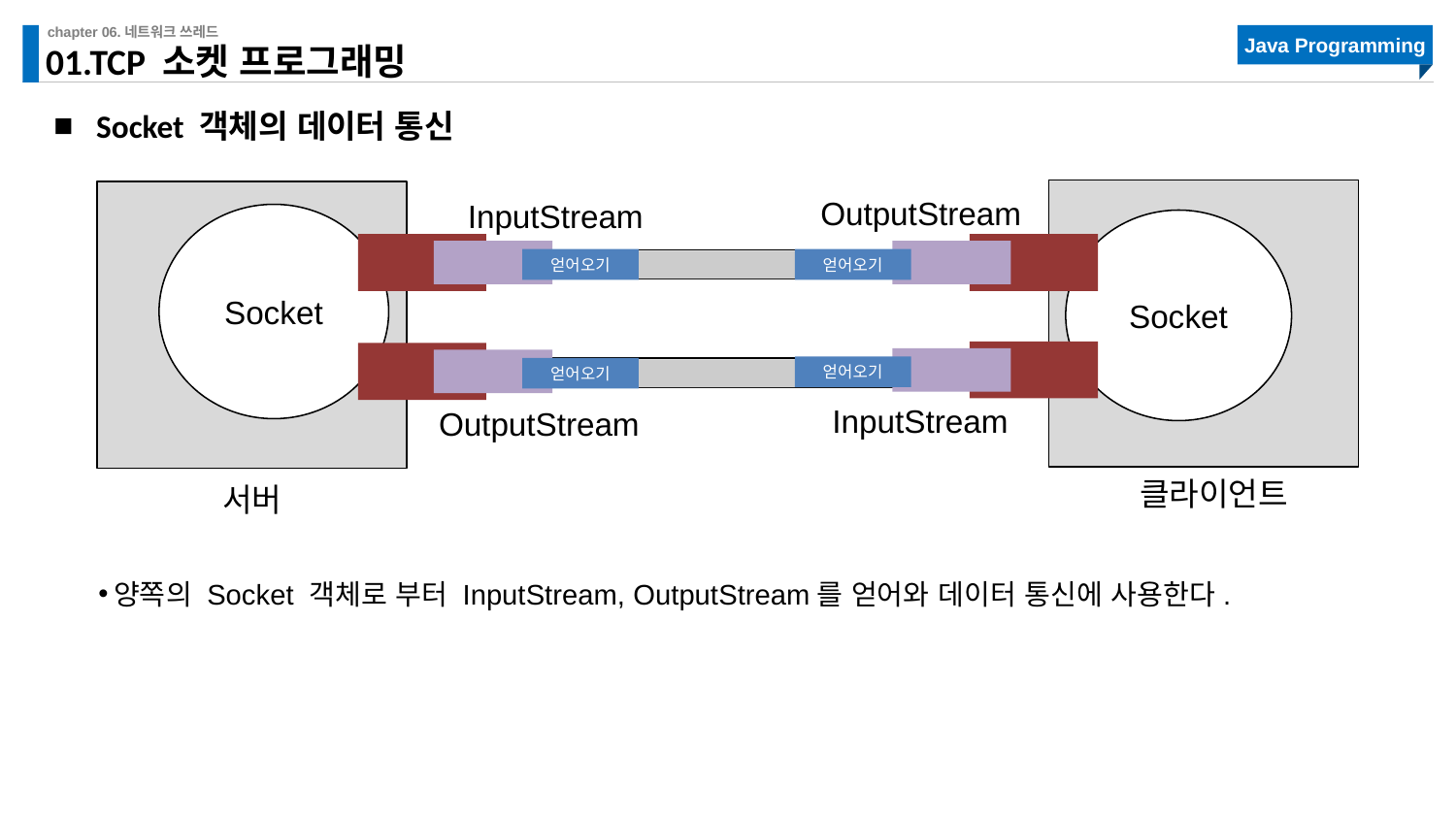

# 01.TCP 소켓 프로그래밍
Socket 객체의 데이터 통신

Socket

Socket
OutputStream
InputStream

얻어오기
얻어오기

얻어오기
얻어오기

InputStream
OutputStream
클라이언트
서버
양쪽의 Socket 객체로 부터 InputStream, OutputStream를 얻어와 데이터 통신에 사용한다.